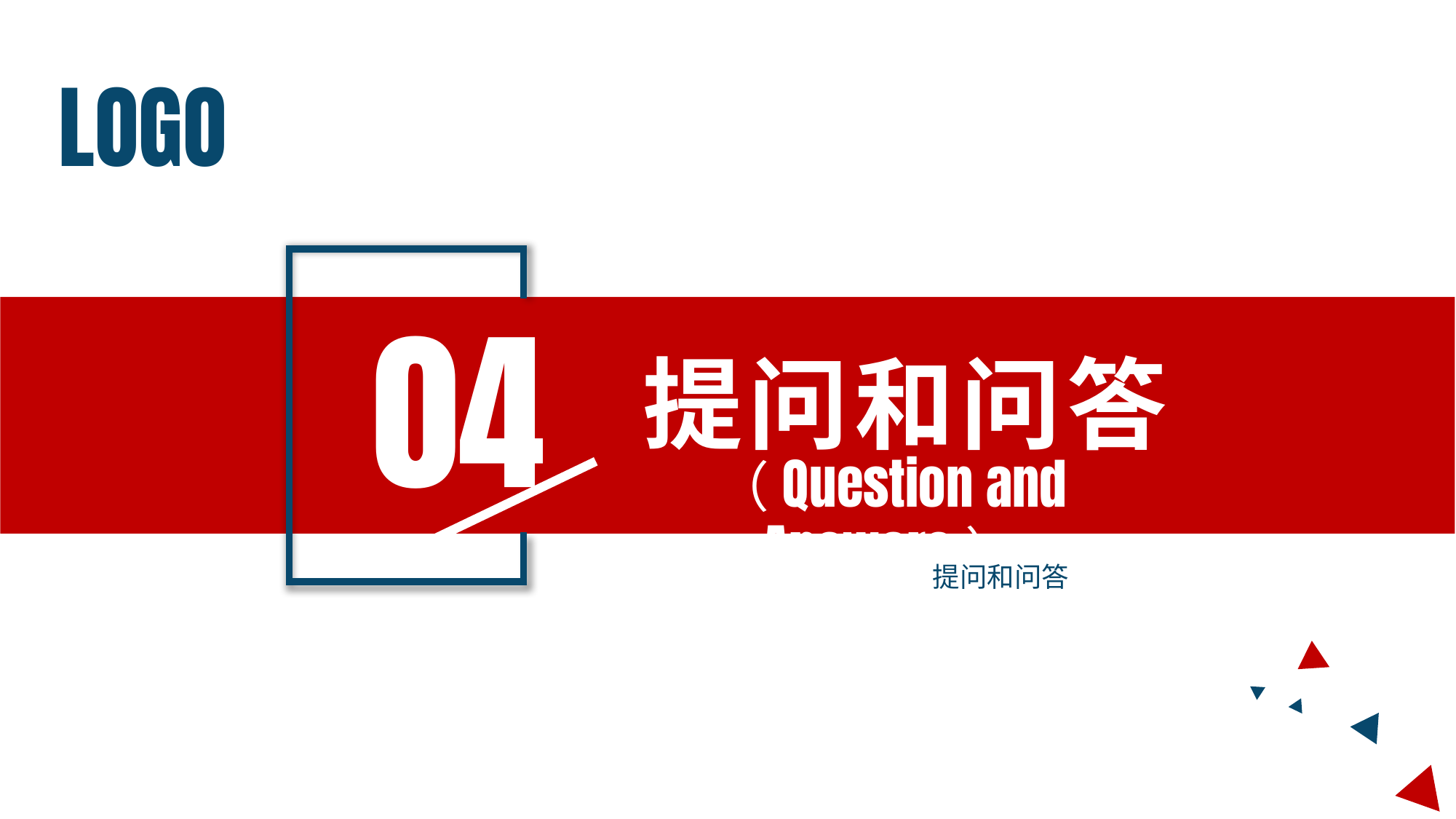

LOGO

提问和问答
04
（Question and Answers）
提问和问答